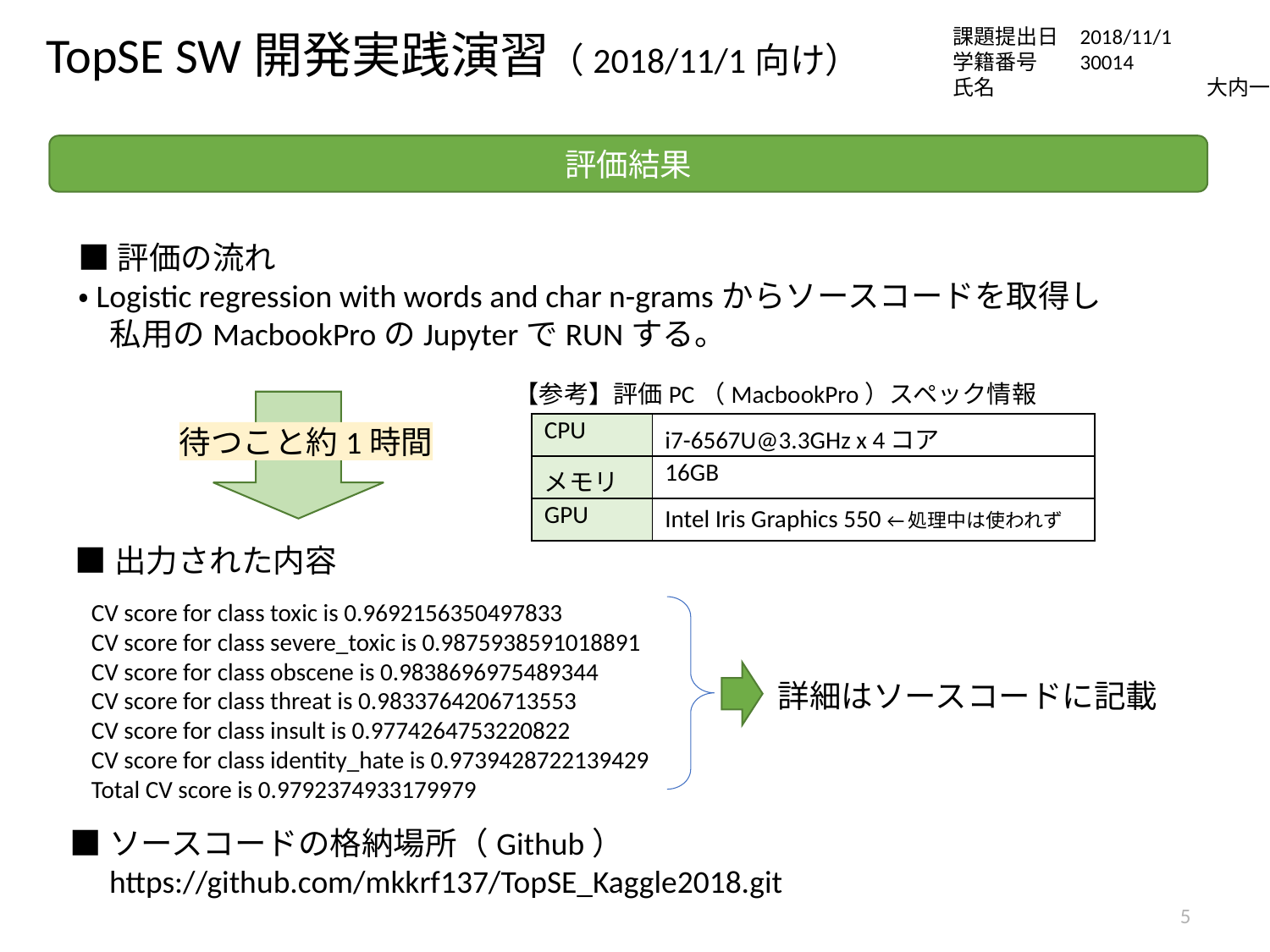

TopSE SW開発実践演習（2018/11/1向け）
評価結果
■評価の流れ
・Logistic regression with words and char n-gramsからソースコードを取得し
　私用のMacbookProのJupyterでRUNする。

【参考】評価PC（MacbookPro）スペック情報
| CPU | i7-6567U@3.3GHz x 4コア |
| --- | --- |
| メモリ | 16GB |
| GPU | Intel Iris Graphics 550 ←処理中は使われず |
待つこと約1時間
■出力された内容
CV score for class toxic is 0.9692156350497833
CV score for class severe_toxic is 0.9875938591018891
CV score for class obscene is 0.9838696975489344
CV score for class threat is 0.9833764206713553
CV score for class insult is 0.9774264753220822
CV score for class identity_hate is 0.9739428722139429
Total CV score is 0.9792374933179979

詳細はソースコードに記載
■ソースコードの格納場所（Github）
　https://github.com/mkkrf137/TopSE_Kaggle2018.git
5